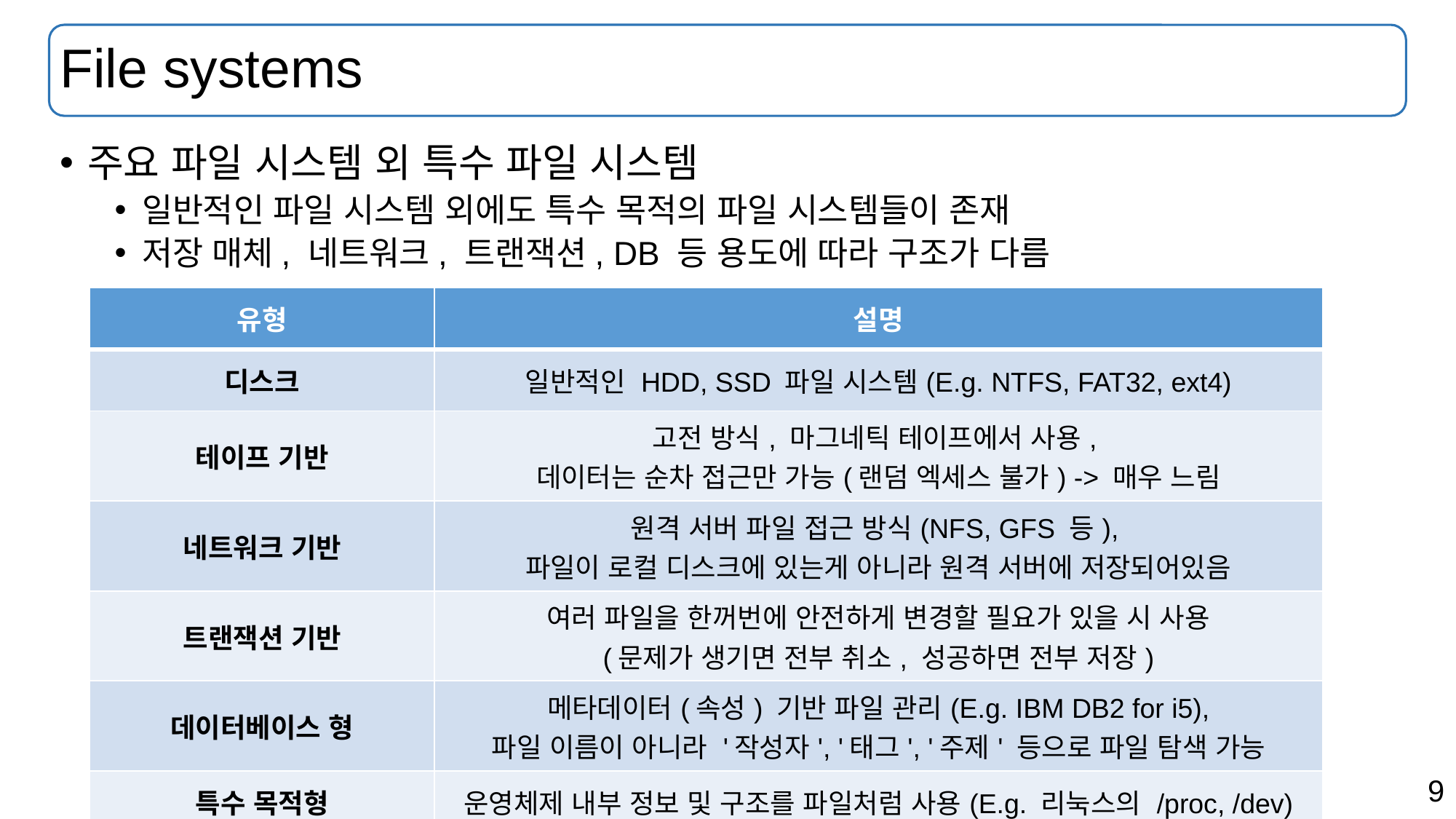

# File systems
주요 파일 시스템 외 특수 파일 시스템
일반적인 파일 시스템 외에도 특수 목적의 파일 시스템들이 존재
저장 매체, 네트워크, 트랜잭션, DB 등 용도에 따라 구조가 다름

| 유형 | 설명 |
| --- | --- |
| 디스크 | 일반적인 HDD, SSD 파일 시스템(E.g. NTFS, FAT32, ext4) |
| 테이프 기반 | 고전 방식, 마그네틱 테이프에서 사용, 데이터는 순차 접근만 가능(랜덤 엑세스 불가) -> 매우 느림 |
| 네트워크 기반 | 원격 서버 파일 접근 방식(NFS, GFS 등), 파일이 로컬 디스크에 있는게 아니라 원격 서버에 저장되어있음 |
| 트랜잭션 기반 | 여러 파일을 한꺼번에 안전하게 변경할 필요가 있을 시 사용 (문제가 생기면 전부 취소, 성공하면 전부 저장) |
| 데이터베이스 형 | 메타데이터(속성) 기반 파일 관리(E.g. IBM DB2 for i5), 파일 이름이 아니라 '작성자', '태그', '주제' 등으로 파일 탐색 가능 |
| 특수 목적형 | 운영체제 내부 정보 및 구조를 파일처럼 사용(E.g. 리눅스의 /proc, /dev) |